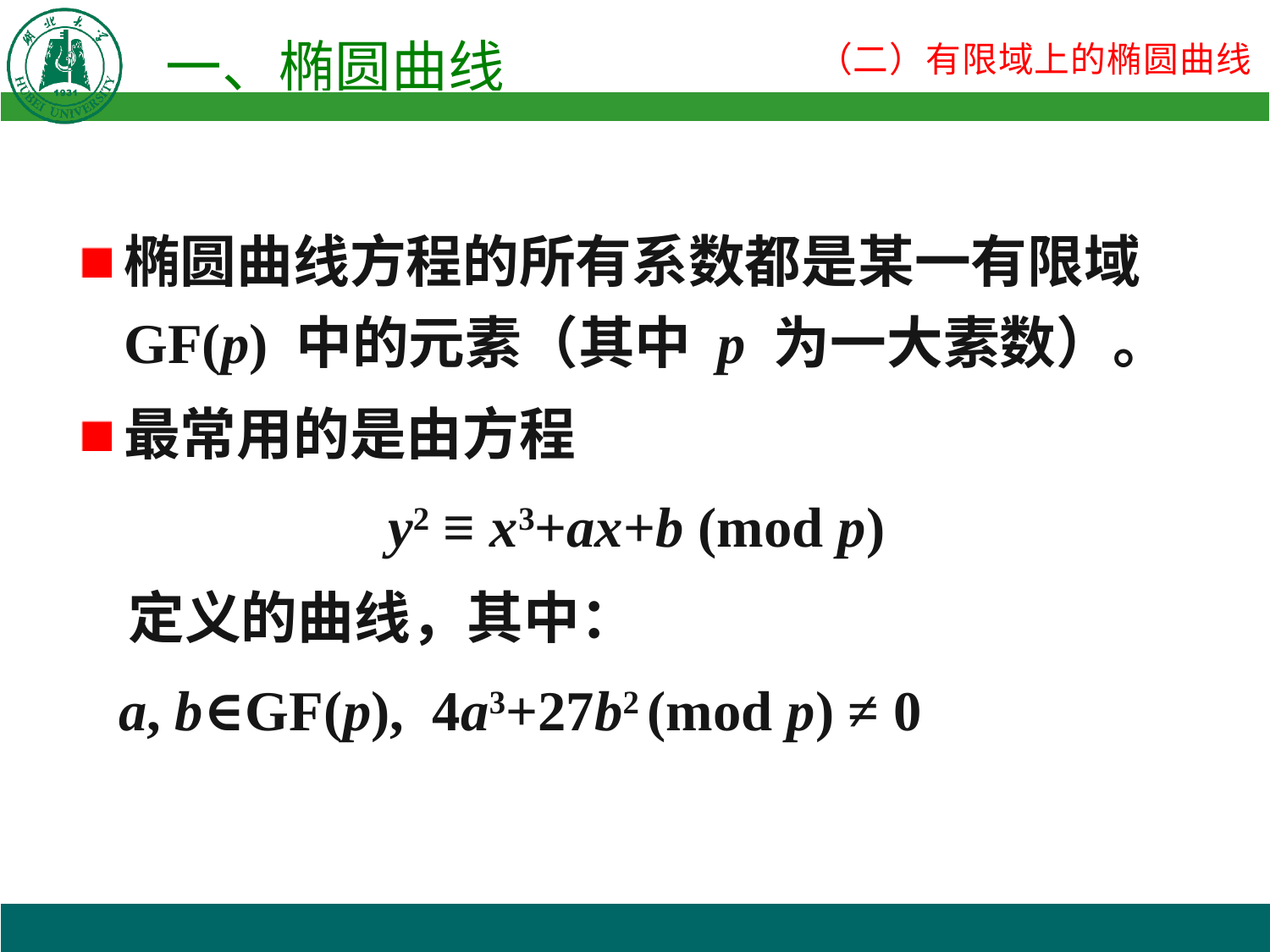

椭圆曲线方程的所有系数都是某一有限域 GF(p) 中的元素（其中 p 为一大素数）。
最常用的是由方程
                      y2 ≡ x3+ax+b (mod p)
   定义的曲线，其中：
   a, b∈GF(p),  4a3+27b2 (mod p) ≠ 0